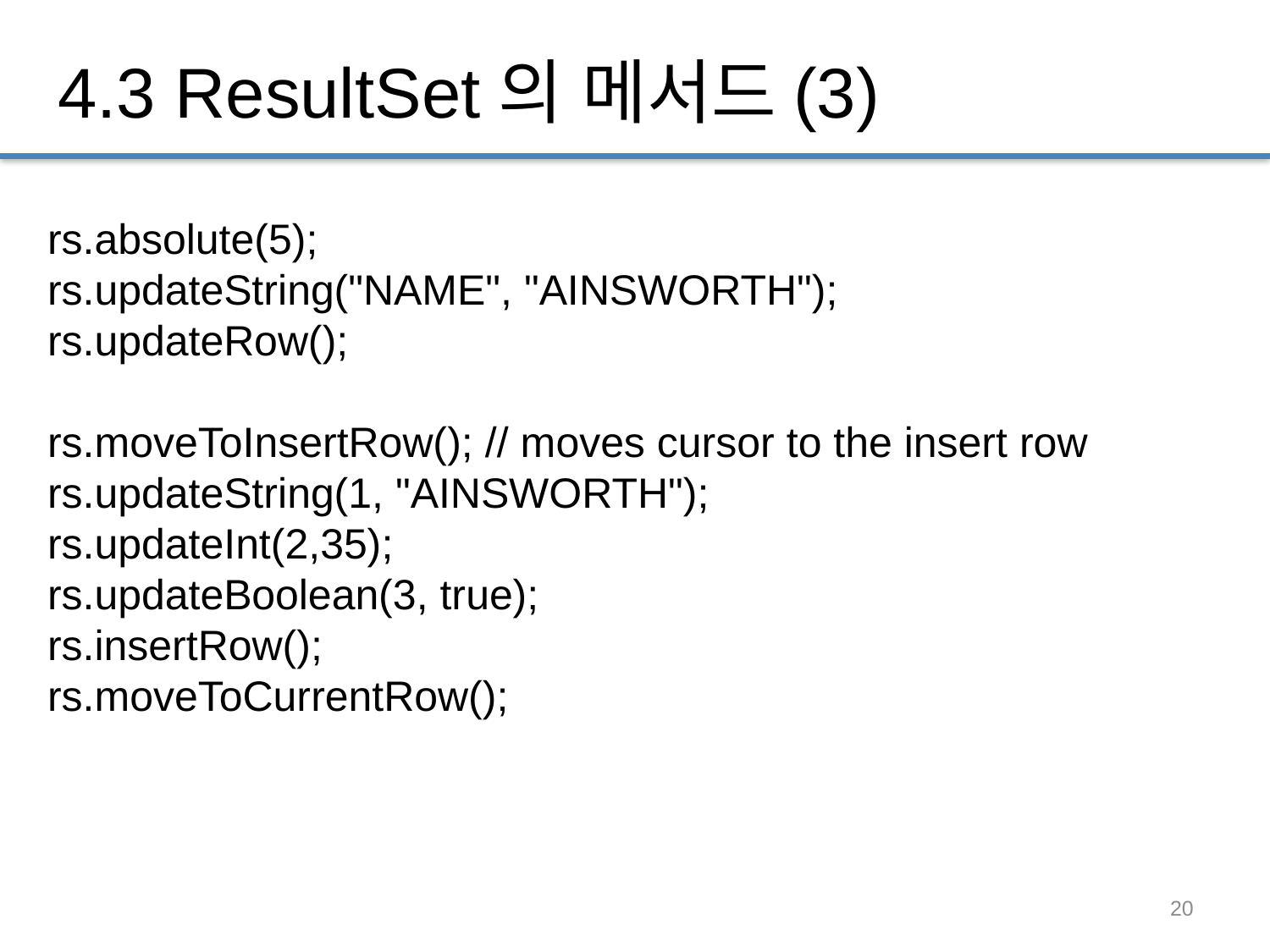

# 4.3 ResultSet의 메서드(3)
rs.absolute(5);
rs.updateString("NAME", "AINSWORTH");
rs.updateRow();

rs.moveToInsertRow(); // moves cursor to the insert row
rs.updateString(1, "AINSWORTH");
rs.updateInt(2,35);
rs.updateBoolean(3, true);
rs.insertRow();
rs.moveToCurrentRow();
20